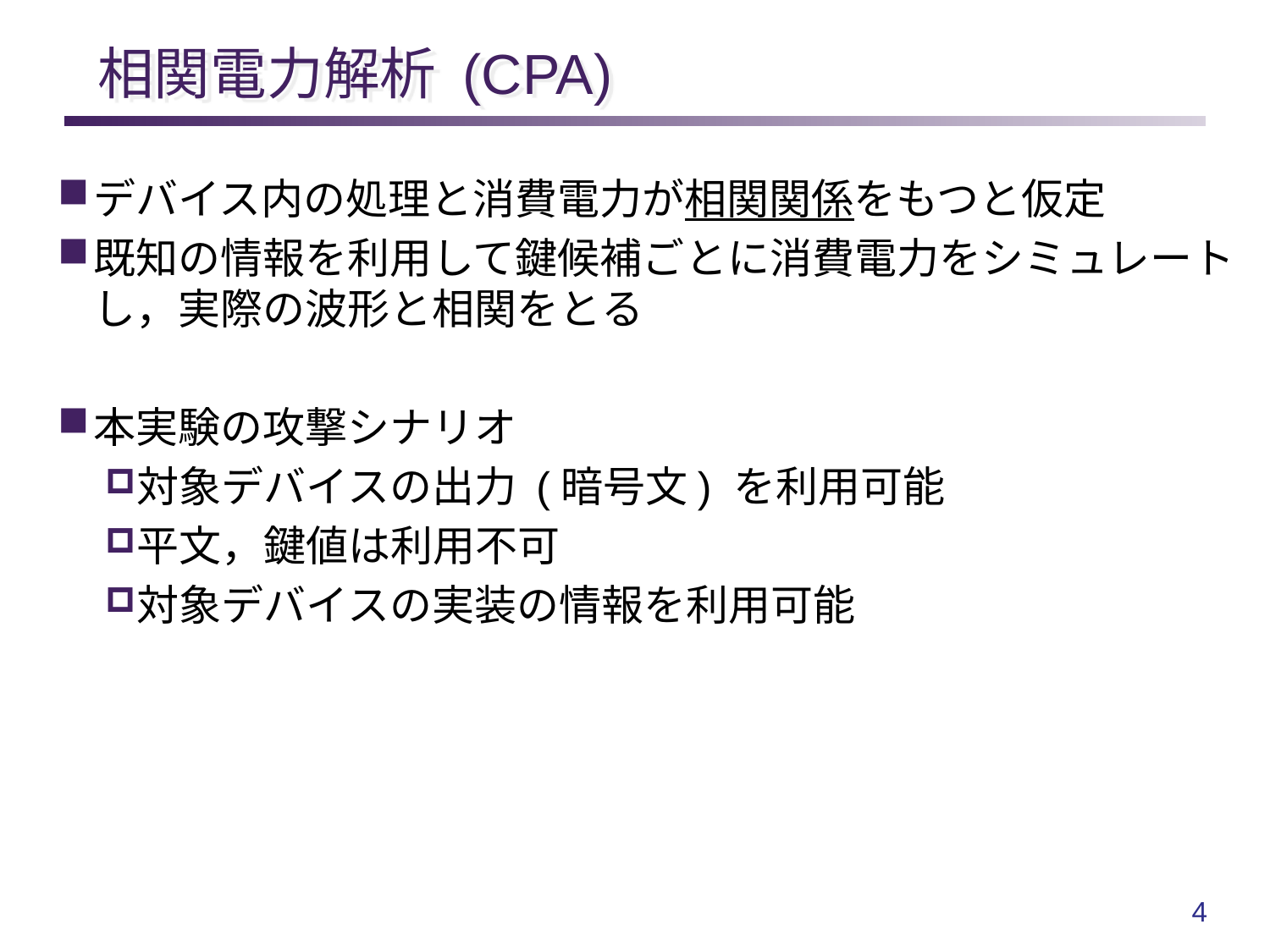

# 相関電力解析 (CPA)
デバイス内の処理と消費電力が相関関係をもつと仮定
既知の情報を利用して鍵候補ごとに消費電力をシミュレートし，実際の波形と相関をとる

本実験の攻撃シナリオ
対象デバイスの出力 (暗号文) を利用可能
平文，鍵値は利用不可
対象デバイスの実装の情報を利用可能

4